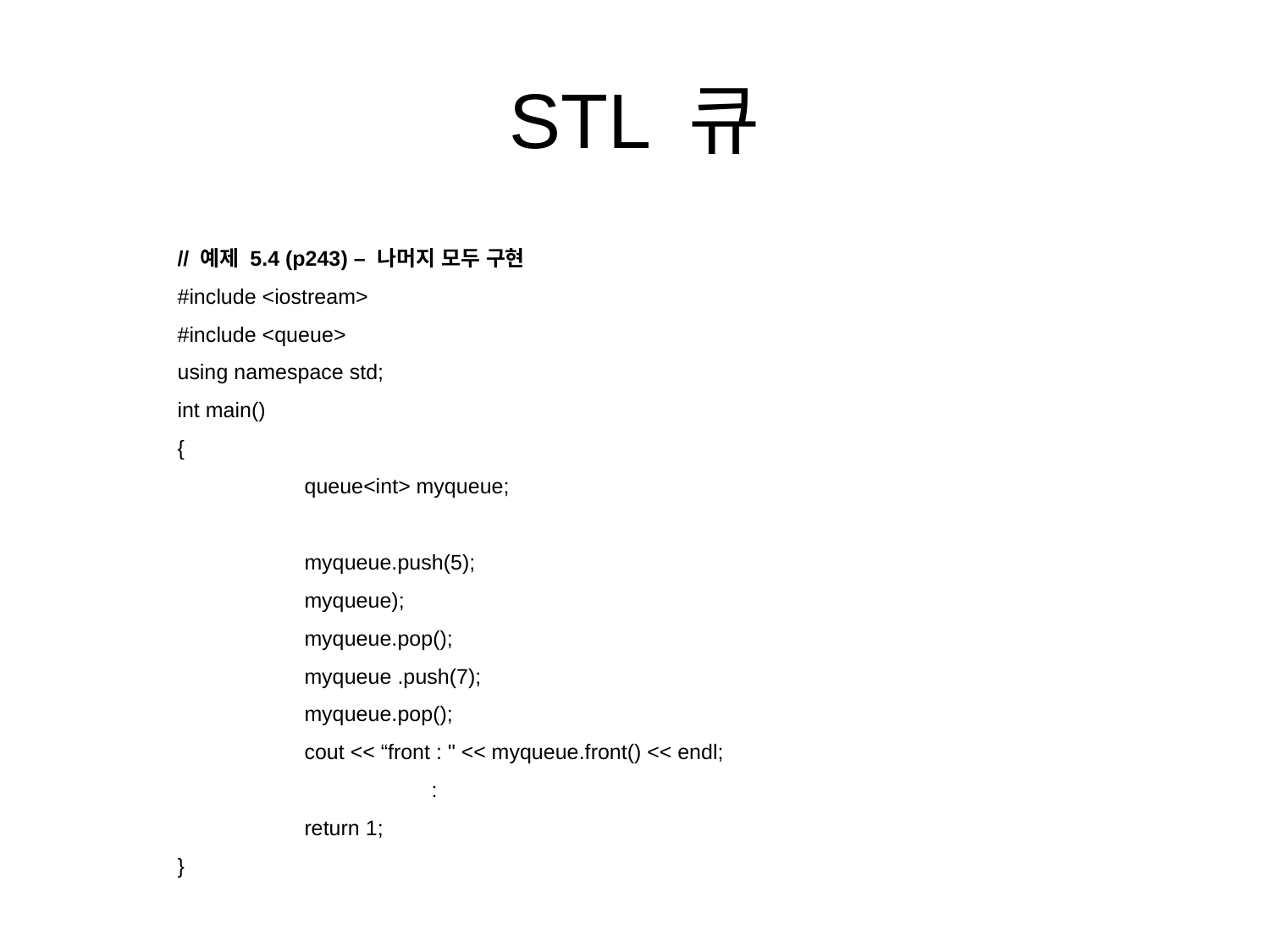

# STL 큐
// 예제 5.4 (p243) – 나머지 모두 구현
#include <iostream>
#include <queue>
using namespace std;
int main()
{
	queue<int> myqueue;

	myqueue.push(5);
	myqueue);
	myqueue.pop();
	myqueue .push(7);
	myqueue.pop();
	cout << “front : " << myqueue.front() << endl;
		:
	return 1;
}